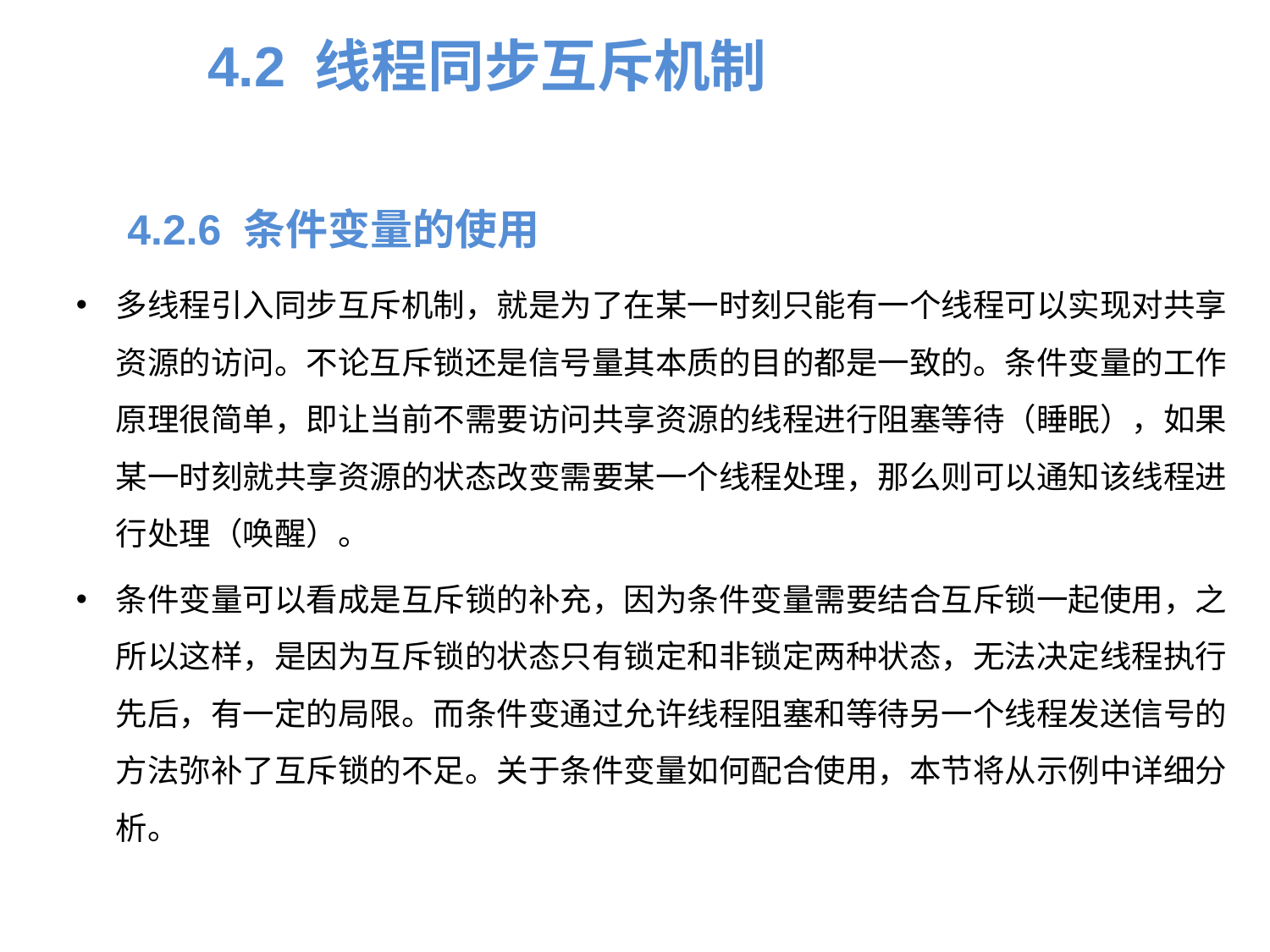

4.2 线程同步互斥机制
4.2.6 条件变量的使用
多线程引入同步互斥机制，就是为了在某一时刻只能有一个线程可以实现对共享资源的访问。不论互斥锁还是信号量其本质的目的都是一致的。条件变量的工作原理很简单，即让当前不需要访问共享资源的线程进行阻塞等待（睡眠），如果某一时刻就共享资源的状态改变需要某一个线程处理，那么则可以通知该线程进行处理（唤醒）。
条件变量可以看成是互斥锁的补充，因为条件变量需要结合互斥锁一起使用，之所以这样，是因为互斥锁的状态只有锁定和非锁定两种状态，无法决定线程执行先后，有一定的局限。而条件变通过允许线程阻塞和等待另一个线程发送信号的方法弥补了互斥锁的不足。关于条件变量如何配合使用，本节将从示例中详细分析。